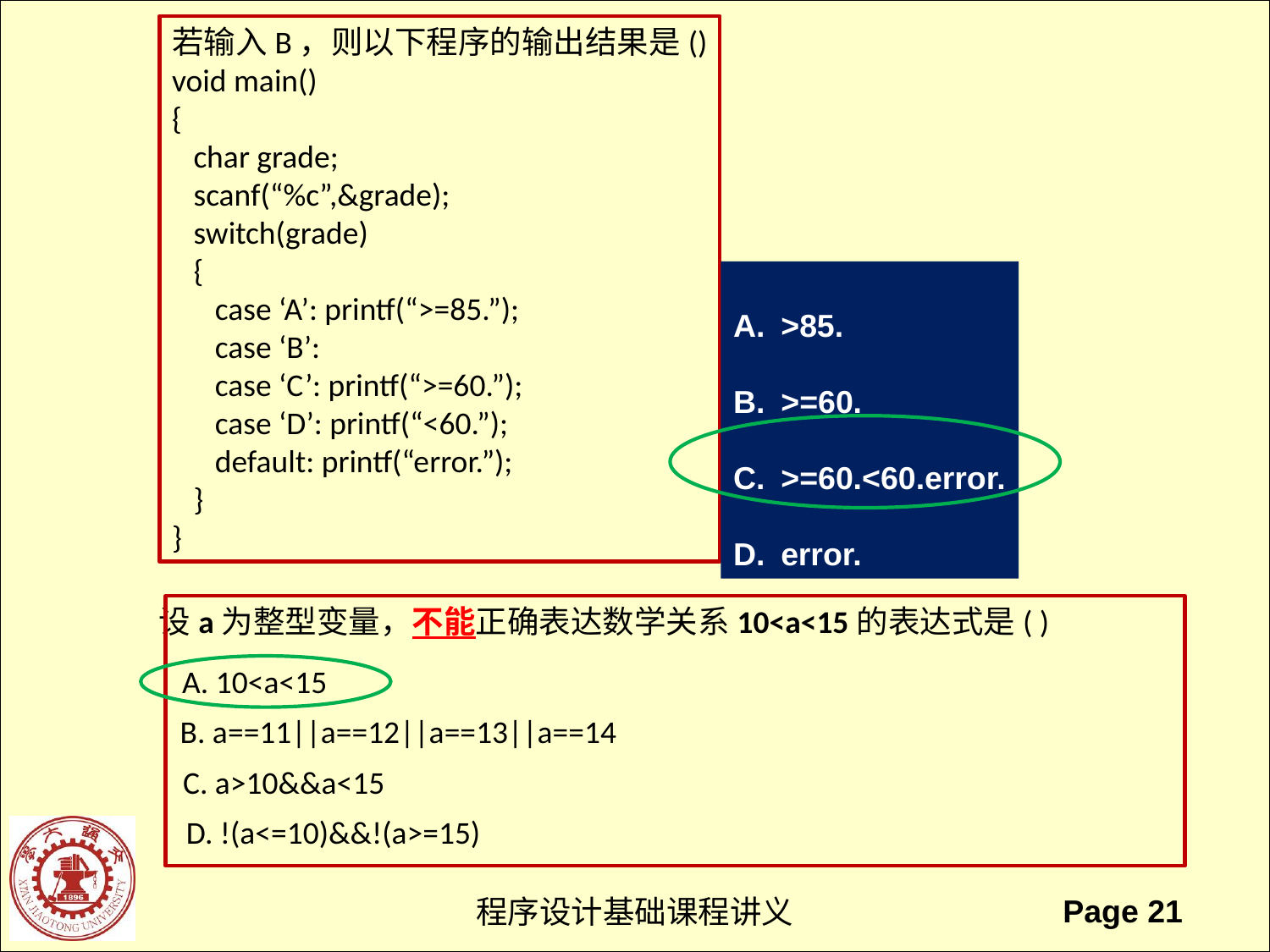

若输入B，则以下程序的输出结果是()
void main()
{
   char grade;
   scanf(“%c”,&grade);
   switch(grade)
   {
      case ‘A’: printf(“>=85.”);
      case ‘B’:
      case ‘C’: printf(“>=60.”);
      case ‘D’: printf(“<60.”);
      default: printf(“error.”);
   }
}
>85.
>=60.
>=60.<60.error.
error.

设a为整型变量，不能正确表达数学关系10<a<15的表达式是( )

A. 10<a<15
B. a==11||a==12||a==13||a==14
C. a>10&&a<15
D. !(a<=10)&&!(a>=15)

21